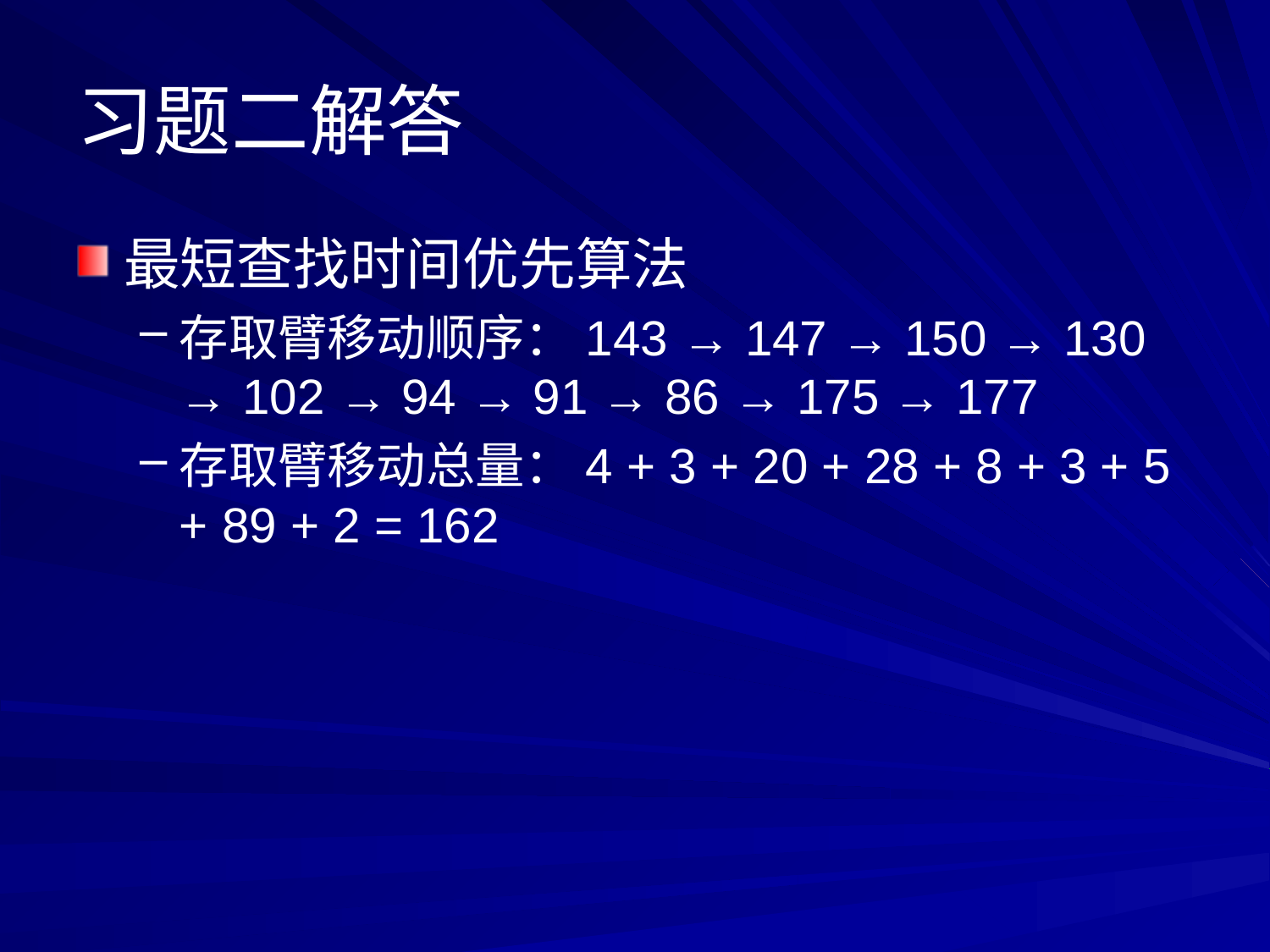

# 习题二解答
最短查找时间优先算法
存取臂移动顺序：143 → 147 → 150 → 130  → 102 → 94 → 91 → 86 → 175 → 177
存取臂移动总量：4 + 3 + 20 + 28 + 8 + 3 + 5 + 89 + 2 = 162